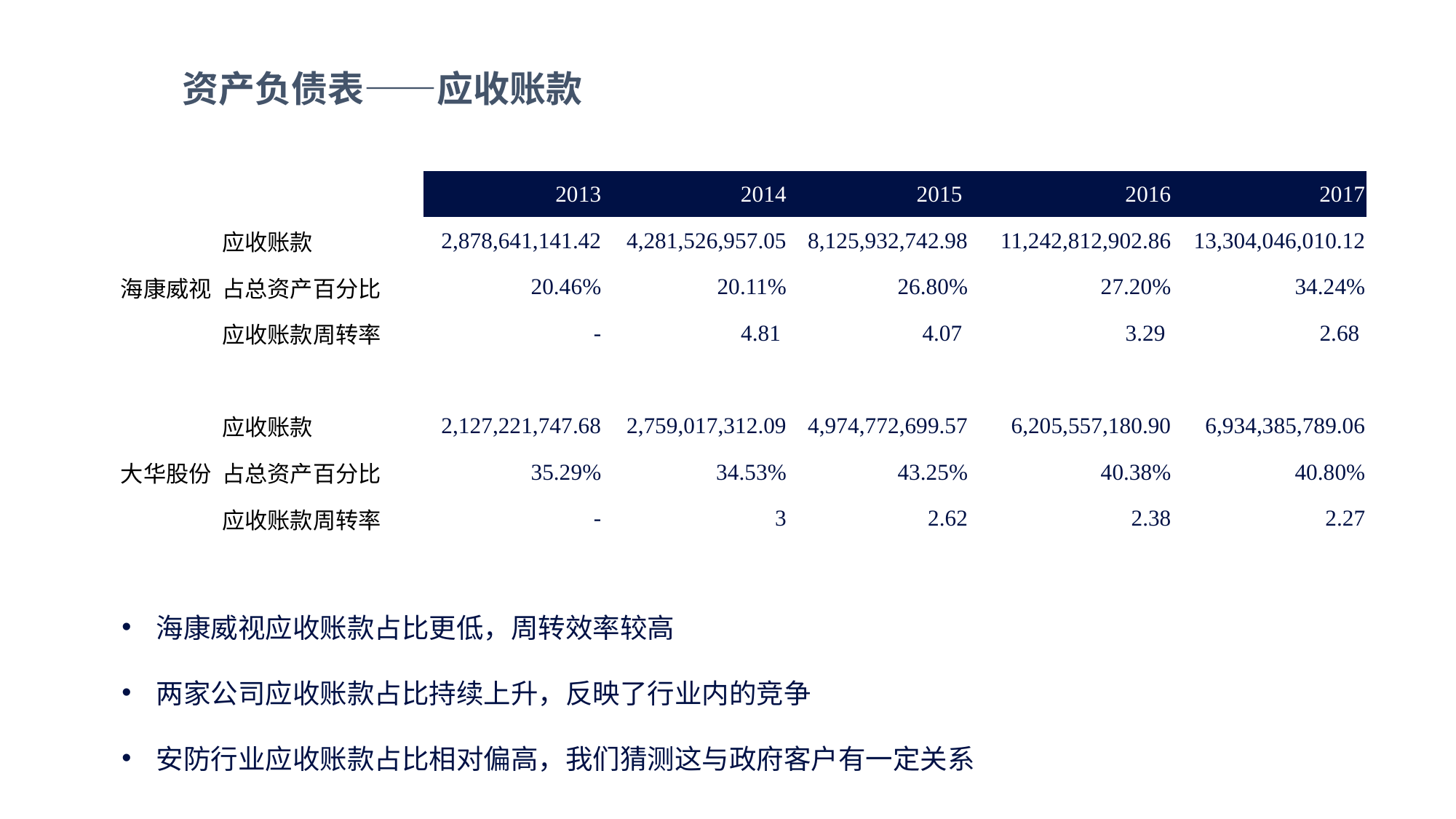

资产负债表——应收账款
|  |  | 2013 | 2014 | 2015 | 2016 | 2017 |
| --- | --- | --- | --- | --- | --- | --- |
| 海康威视 | 应收账款 | 2,878,641,141.42 | 4,281,526,957.05 | 8,125,932,742.98 | 11,242,812,902.86 | 13,304,046,010.12 |
|  | 占总资产百分比 | 20.46% | 20.11% | 26.80% | 27.20% | 34.24% |
|  | 应收账款周转率 | - | 4.81 | 4.07 | 3.29 | 2.68 |
|  |  |  |  |  |  |  |
| 大华股份 | 应收账款 | 2,127,221,747.68 | 2,759,017,312.09 | 4,974,772,699.57 | 6,205,557,180.90 | 6,934,385,789.06 |
|  | 占总资产百分比 | 35.29% | 34.53% | 43.25% | 40.38% | 40.80% |
|  | 应收账款周转率 | - | 3 | 2.62 | 2.38 | 2.27 |
海康威视应收账款占比更低，周转效率较高

两家公司应收账款占比持续上升，反映了行业内的竞争

安防行业应收账款占比相对偏高，我们猜测这与政府客户有一定关系